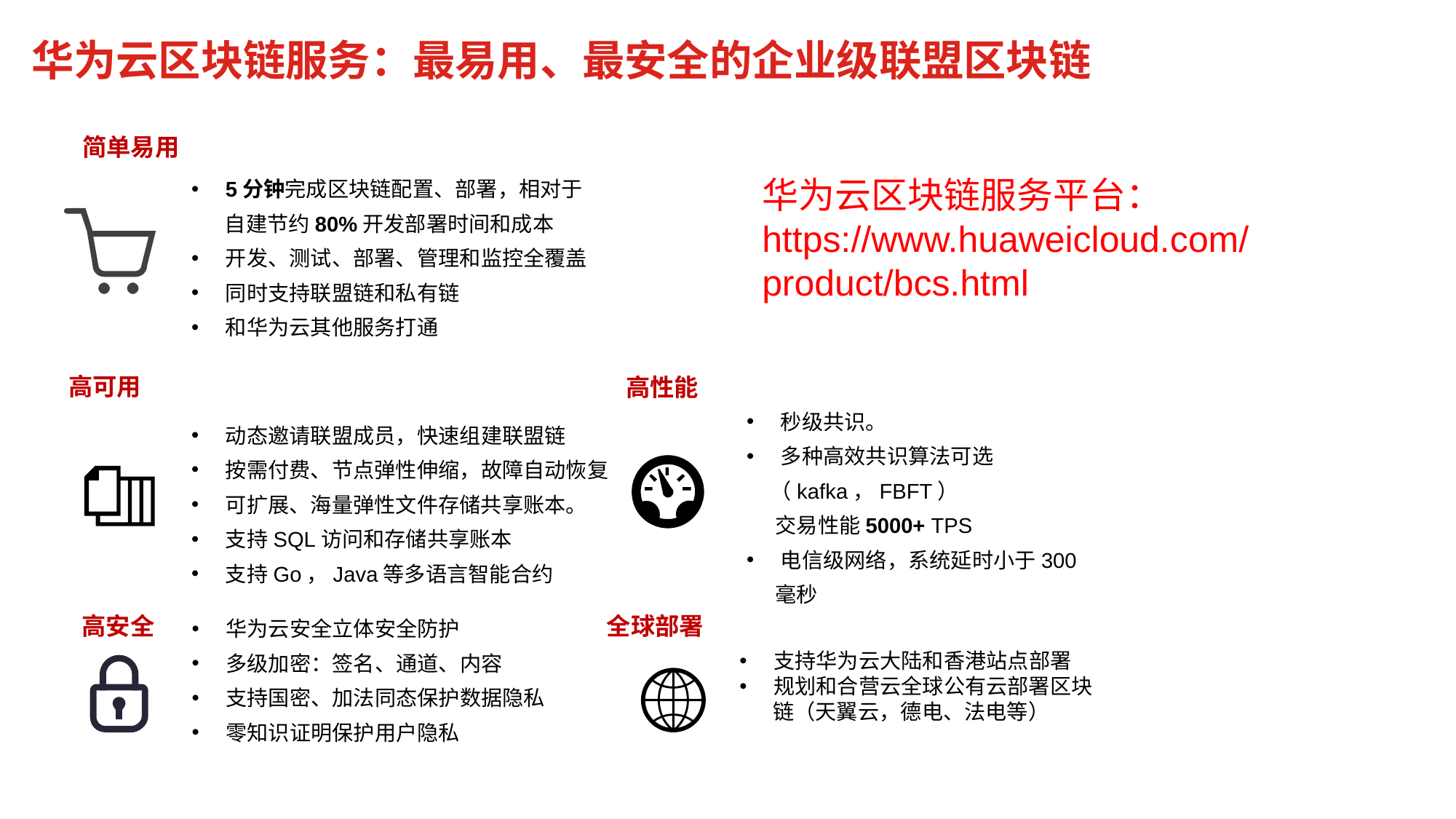

# 华为云区块链服务：最易用、最安全的企业级联盟区块链
简单易用
华为云区块链服务平台：
https://www.huaweicloud.com/product/bcs.html
5分钟完成区块链配置、部署，相对于
      自建节约80%开发部署时间和成本
开发、测试、部署、管理和监控全覆盖
同时支持联盟链和私有链
和华为云其他服务打通

高可用
高性能
秒级共识。
多种高效共识算法可选
    （kafka，FBFT）
     交易性能5000+ TPS
电信级网络，系统延时小于300
     毫秒

动态邀请联盟成员，快速组建联盟链
按需付费、节点弹性伸缩，故障自动恢复
可扩展、海量弹性文件存储共享账本。
支持SQL访问和存储共享账本
支持Go，Java等多语言智能合约

高安全
全球部署
华为云安全立体安全防护
多级加密：签名、通道、内容
支持国密、加法同态保护数据隐私
零知识证明保护用户隐私

支持华为云大陆和香港站点部署
规划和合营云全球公有云部署区块
      链（天翼云，德电、法电等）